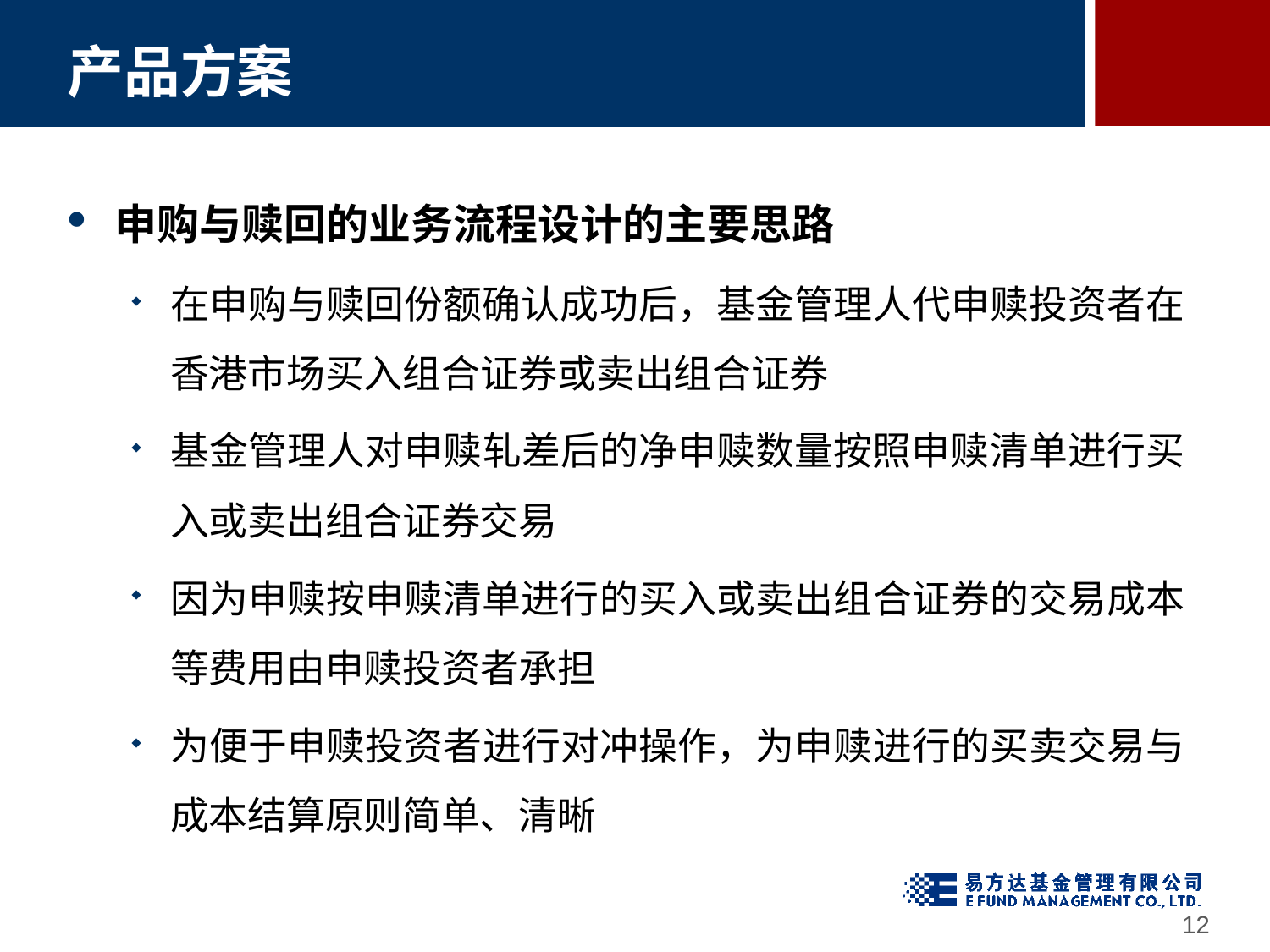

# 产品方案
申购与赎回的业务流程设计的主要思路
在申购与赎回份额确认成功后，基金管理人代申赎投资者在香港市场买入组合证券或卖出组合证券
基金管理人对申赎轧差后的净申赎数量按照申赎清单进行买入或卖出组合证券交易
因为申赎按申赎清单进行的买入或卖出组合证券的交易成本等费用由申赎投资者承担
为便于申赎投资者进行对冲操作，为申赎进行的买卖交易与成本结算原则简单、清晰